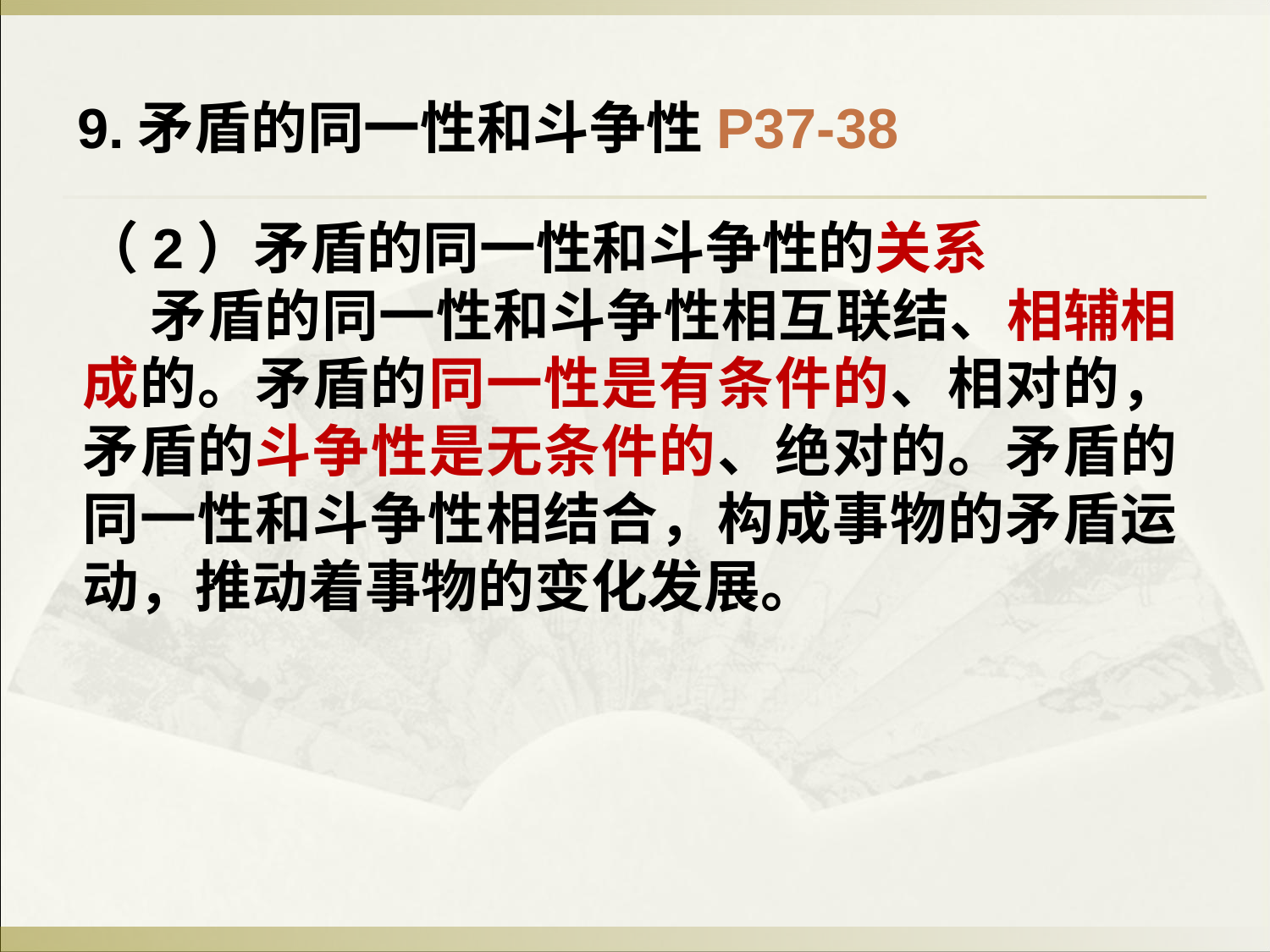

9.矛盾的同一性和斗争性P37-38
（2）矛盾的同一性和斗争性的关系
    矛盾的同一性和斗争性相互联结、相辅相成的。矛盾的同一性是有条件的、相对的，矛盾的斗争性是无条件的、绝对的。矛盾的同一性和斗争性相结合，构成事物的矛盾运动，推动着事物的变化发展。